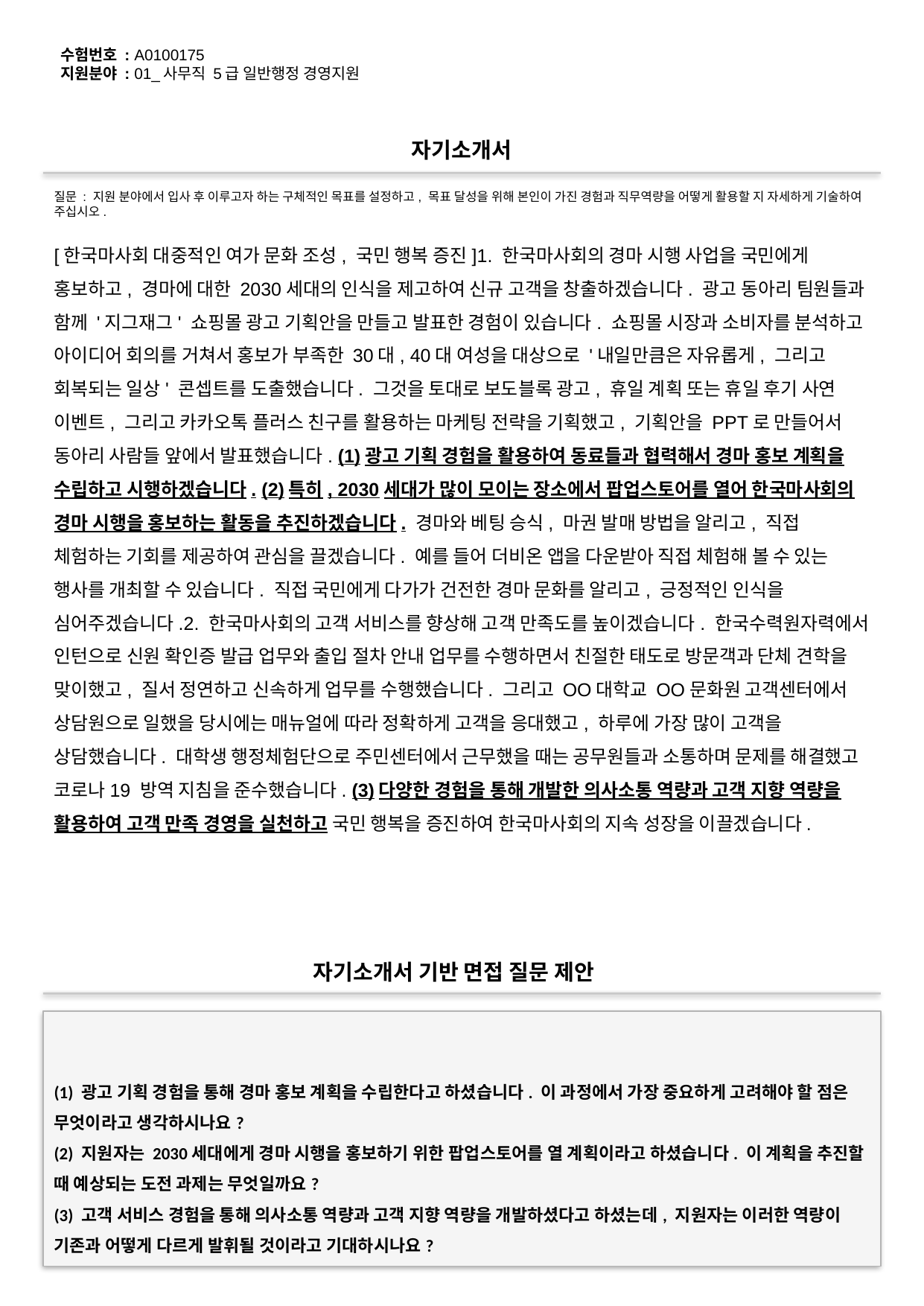

수험번호 : A0100175
지원분야 : 01_사무직 5급 일반행정 경영지원
#

자기소개서

질문 : 지원 분야에서 입사 후 이루고자 하는 구체적인 목표를 설정하고, 목표 달성을 위해 본인이 가진 경험과 직무역량을 어떻게 활용할 지 자세하게 기술하여 주십시오.

[한국마사회 대중적인 여가 문화 조성, 국민 행복 증진]1. 한국마사회의 경마 시행 사업을 국민에게 홍보하고, 경마에 대한 2030세대의 인식을 제고하여 신규 고객을 창출하겠습니다. 광고 동아리 팀원들과 함께 '지그재그' 쇼핑몰 광고 기획안을 만들고 발표한 경험이 있습니다. 쇼핑몰 시장과 소비자를 분석하고 아이디어 회의를 거쳐서 홍보가 부족한 30대, 40대 여성을 대상으로 '내일만큼은 자유롭게, 그리고 회복되는 일상' 콘셉트를 도출했습니다. 그것을 토대로 보도블록 광고, 휴일 계획 또는 휴일 후기 사연 이벤트, 그리고 카카오톡 플러스 친구를 활용하는 마케팅 전략을 기획했고, 기획안을 PPT로 만들어서 동아리 사람들 앞에서 발표했습니다. (1)광고 기획 경험을 활용하여 동료들과 협력해서 경마 홍보 계획을 수립하고 시행하겠습니다. (2)특히, 2030세대가 많이 모이는 장소에서 팝업스토어를 열어 한국마사회의 경마 시행을 홍보하는 활동을 추진하겠습니다. 경마와 베팅 승식, 마권 발매 방법을 알리고, 직접 체험하는 기회를 제공하여 관심을 끌겠습니다. 예를 들어 더비온 앱을 다운받아 직접 체험해 볼 수 있는 행사를 개최할 수 있습니다. 직접 국민에게 다가가 건전한 경마 문화를 알리고, 긍정적인 인식을 심어주겠습니다.2. 한국마사회의 고객 서비스를 향상해 고객 만족도를 높이겠습니다. 한국수력원자력에서 인턴으로 신원 확인증 발급 업무와 출입 절차 안내 업무를 수행하면서 친절한 태도로 방문객과 단체 견학을 맞이했고, 질서 정연하고 신속하게 업무를 수행했습니다. 그리고 OO대학교 OO문화원 고객센터에서 상담원으로 일했을 당시에는 매뉴얼에 따라 정확하게 고객을 응대했고, 하루에 가장 많이 고객을 상담했습니다. 대학생 행정체험단으로 주민센터에서 근무했을 때는 공무원들과 소통하며 문제를 해결했고 코로나19 방역 지침을 준수했습니다. (3)다양한 경험을 통해 개발한 의사소통 역량과 고객 지향 역량을 활용하여 고객 만족 경영을 실천하고 국민 행복을 증진하여 한국마사회의 지속 성장을 이끌겠습니다.

자기소개서 기반 면접 질문 제안

(1) 광고 기획 경험을 통해 경마 홍보 계획을 수립한다고 하셨습니다. 이 과정에서 가장 중요하게 고려해야 할 점은 무엇이라고 생각하시나요?
(2) 지원자는 2030세대에게 경마 시행을 홍보하기 위한 팝업스토어를 열 계획이라고 하셨습니다. 이 계획을 추진할 때 예상되는 도전 과제는 무엇일까요?
(3) 고객 서비스 경험을 통해 의사소통 역량과 고객 지향 역량을 개발하셨다고 하셨는데, 지원자는 이러한 역량이 기존과 어떻게 다르게 발휘될 것이라고 기대하시나요?